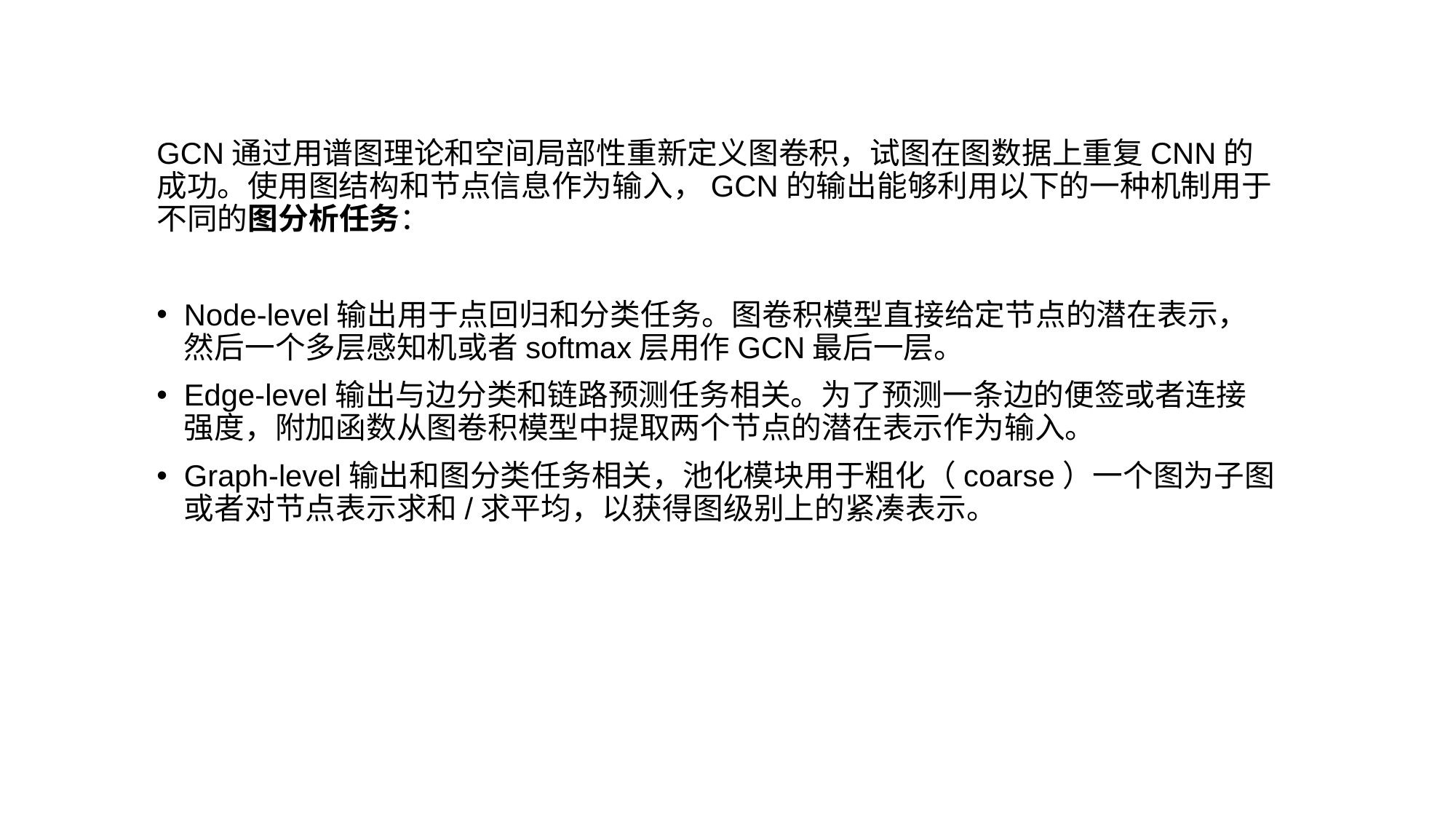

GCN通过用谱图理论和空间局部性重新定义图卷积，试图在图数据上重复CNN的成功。使用图结构和节点信息作为输入，GCN的输出能够利用以下的一种机制用于不同的图分析任务：

Node-level输出用于点回归和分类任务。图卷积模型直接给定节点的潜在表示，然后一个多层感知机或者softmax层用作GCN最后一层。
Edge-level输出与边分类和链路预测任务相关。为了预测一条边的便签或者连接强度，附加函数从图卷积模型中提取两个节点的潜在表示作为输入。
Graph-level输出和图分类任务相关，池化模块用于粗化（coarse）一个图为子图或者对节点表示求和/求平均，以获得图级别上的紧凑表示。